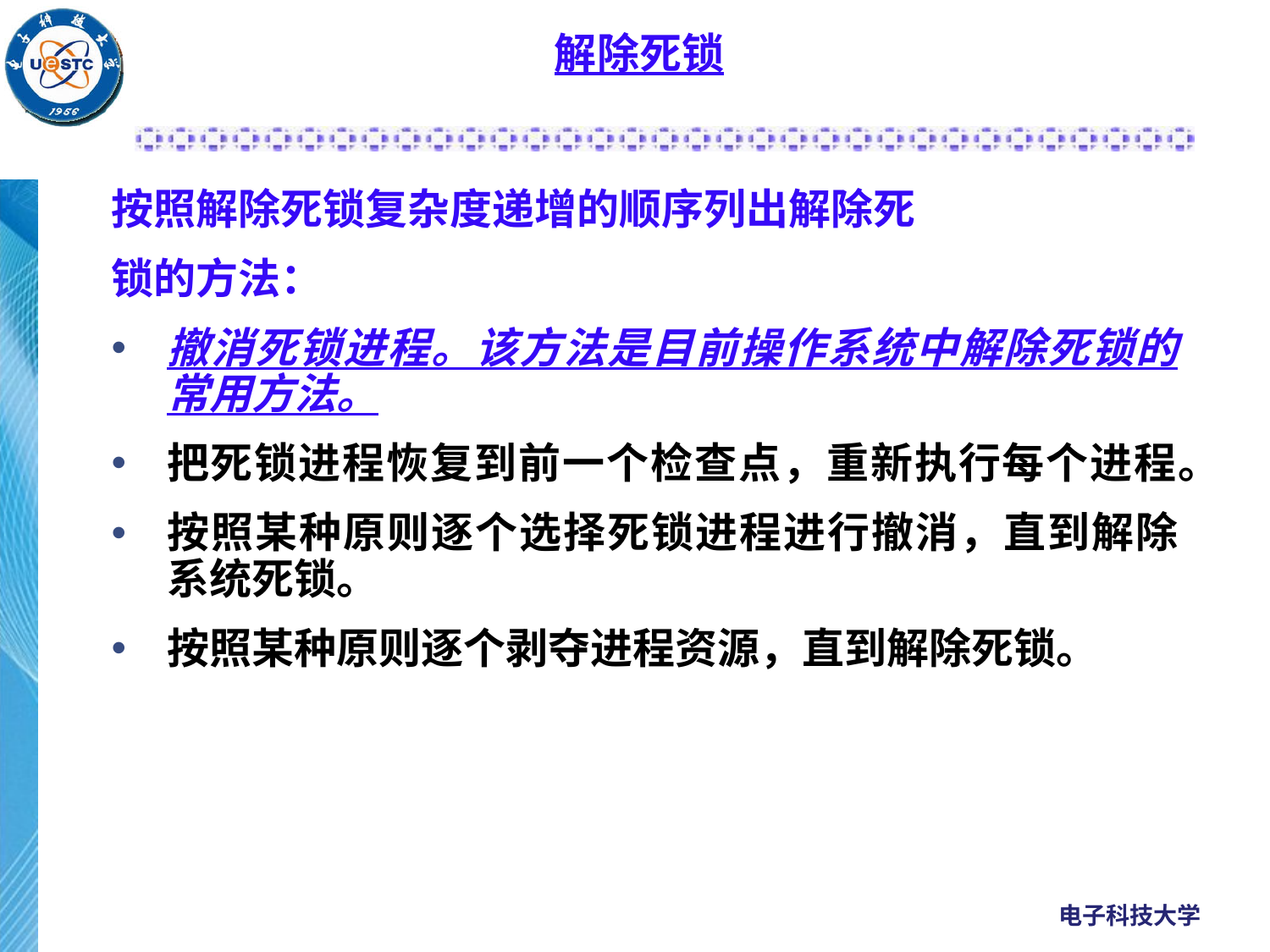

# 解除死锁
按照解除死锁复杂度递增的顺序列出解除死
锁的方法：
撤消死锁进程。该方法是目前操作系统中解除死锁的常用方法。
把死锁进程恢复到前一个检查点，重新执行每个进程。
按照某种原则逐个选择死锁进程进行撤消，直到解除系统死锁。
按照某种原则逐个剥夺进程资源，直到解除死锁。